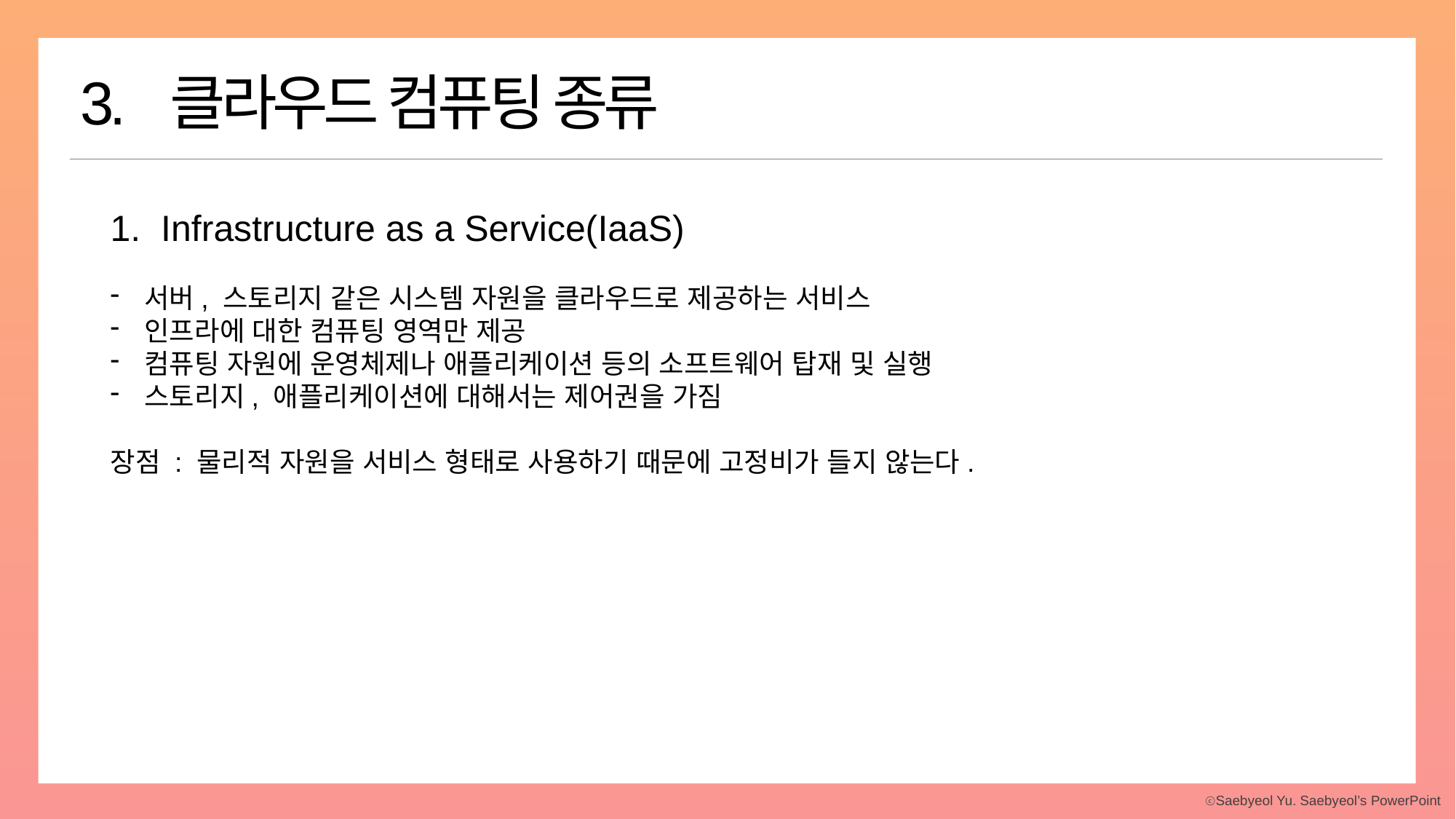

3.  클라우드 컴퓨팅 종류
1.  Infrastructure as a Service(IaaS)

서버, 스토리지 같은 시스템 자원을 클라우드로 제공하는 서비스
인프라에 대한 컴퓨팅 영역만 제공
컴퓨팅 자원에 운영체제나 애플리케이션 등의 소프트웨어 탑재 및 실행
스토리지, 애플리케이션에 대해서는 제어권을 가짐

장점 : 물리적 자원을 서비스 형태로 사용하기 때문에 고정비가 들지 않는다.